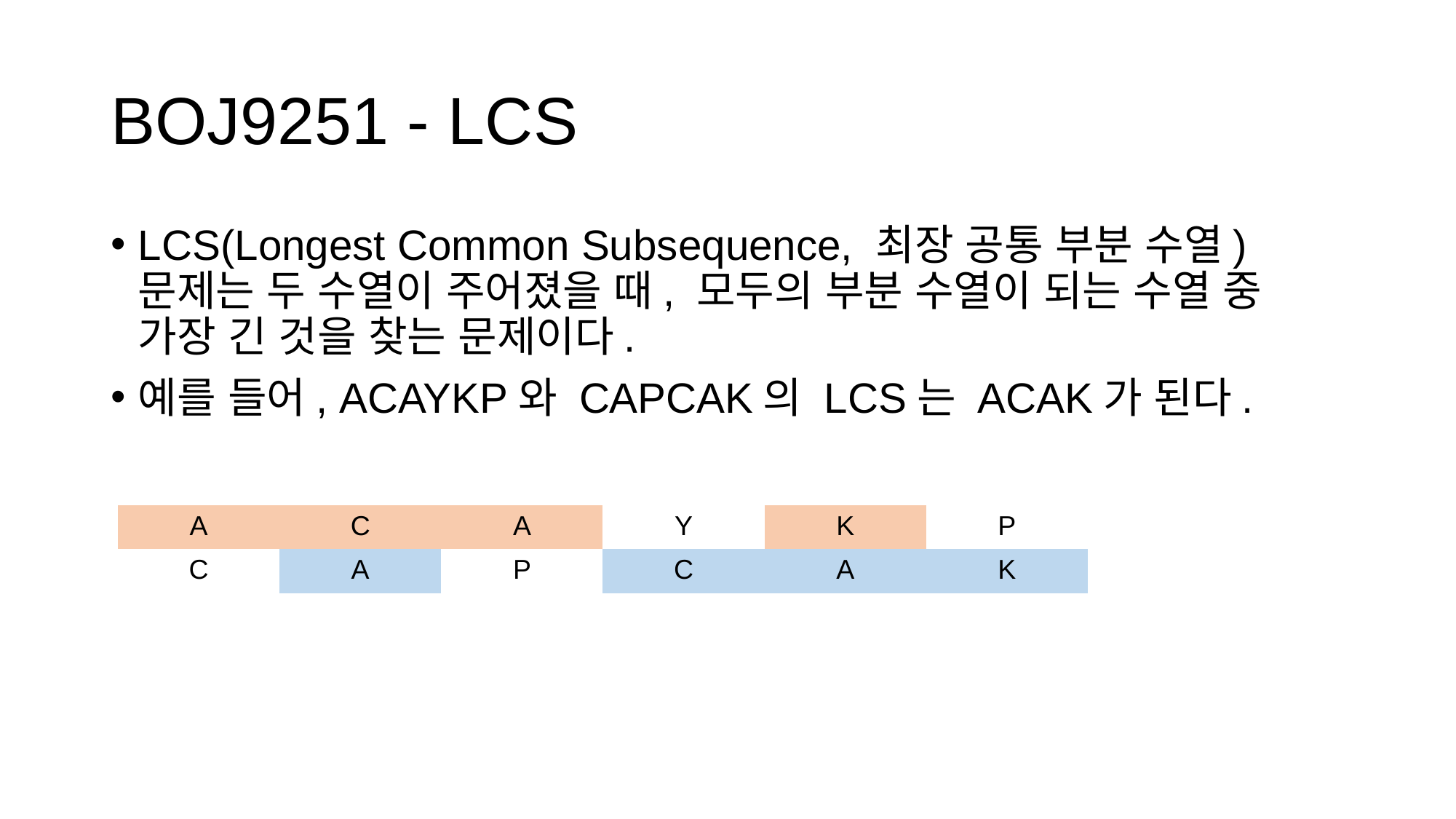

# BOJ9251 - LCS
LCS(Longest Common Subsequence, 최장 공통 부분 수열)문제는 두 수열이 주어졌을 때, 모두의 부분 수열이 되는 수열 중 가장 긴 것을 찾는 문제이다.
예를 들어, ACAYKP와 CAPCAK의 LCS는 ACAK가 된다.

| A | C | A | Y | K | P |
| --- | --- | --- | --- | --- | --- |
| C | A | P | C | A | K |